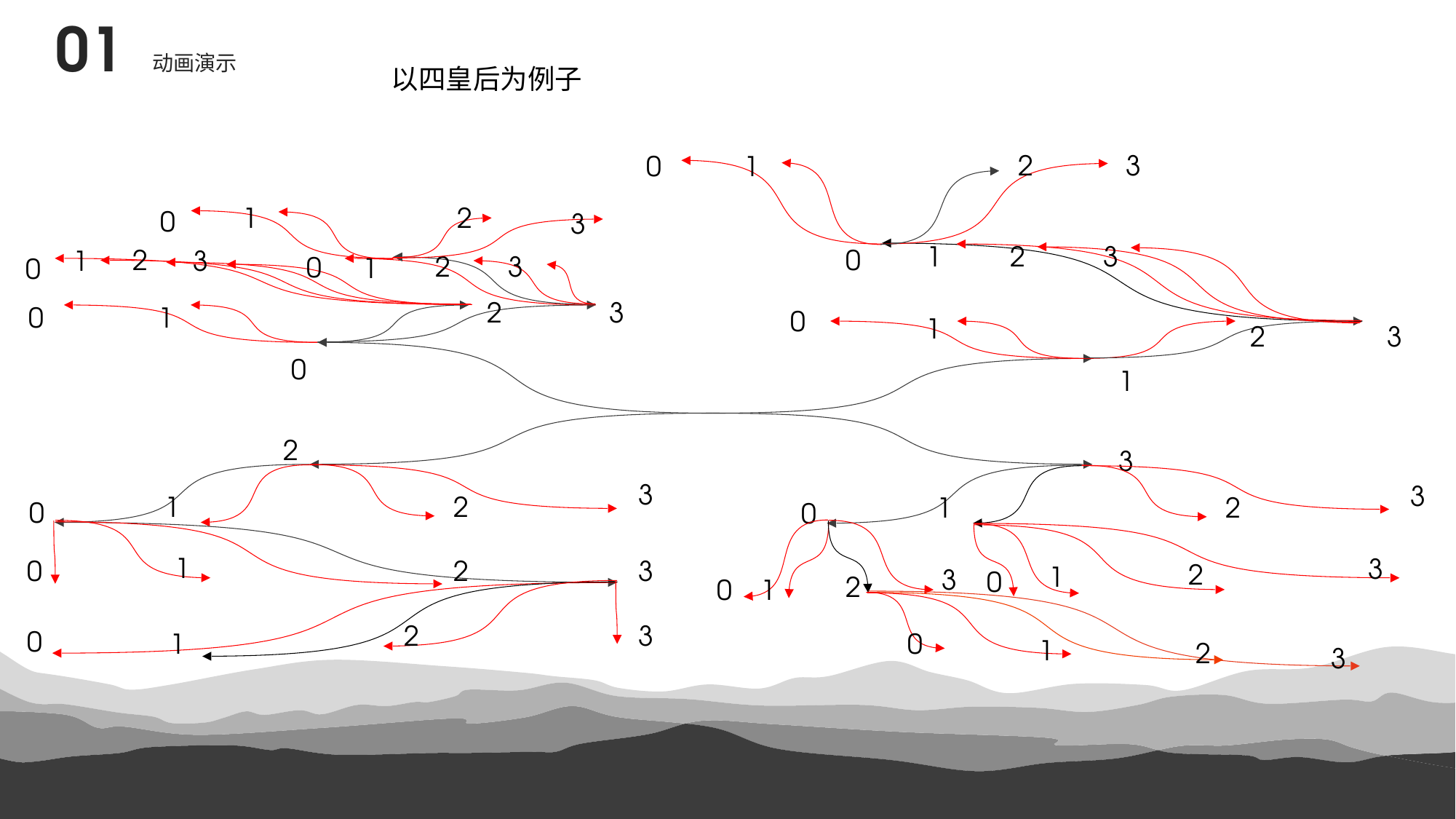

01
动画演示
以四皇后为例子
2
3
0
1
1
2
0
3
1
2
3
2
0
1
3
3
2
0
1
0
2
3
0
1
0
1
2
3
0
1
2
3
3
3
1
2
1
2
0
0
1
3
0
2
3
2
1
3
0
2
0
1
2
3
0
0
1
1
2
3